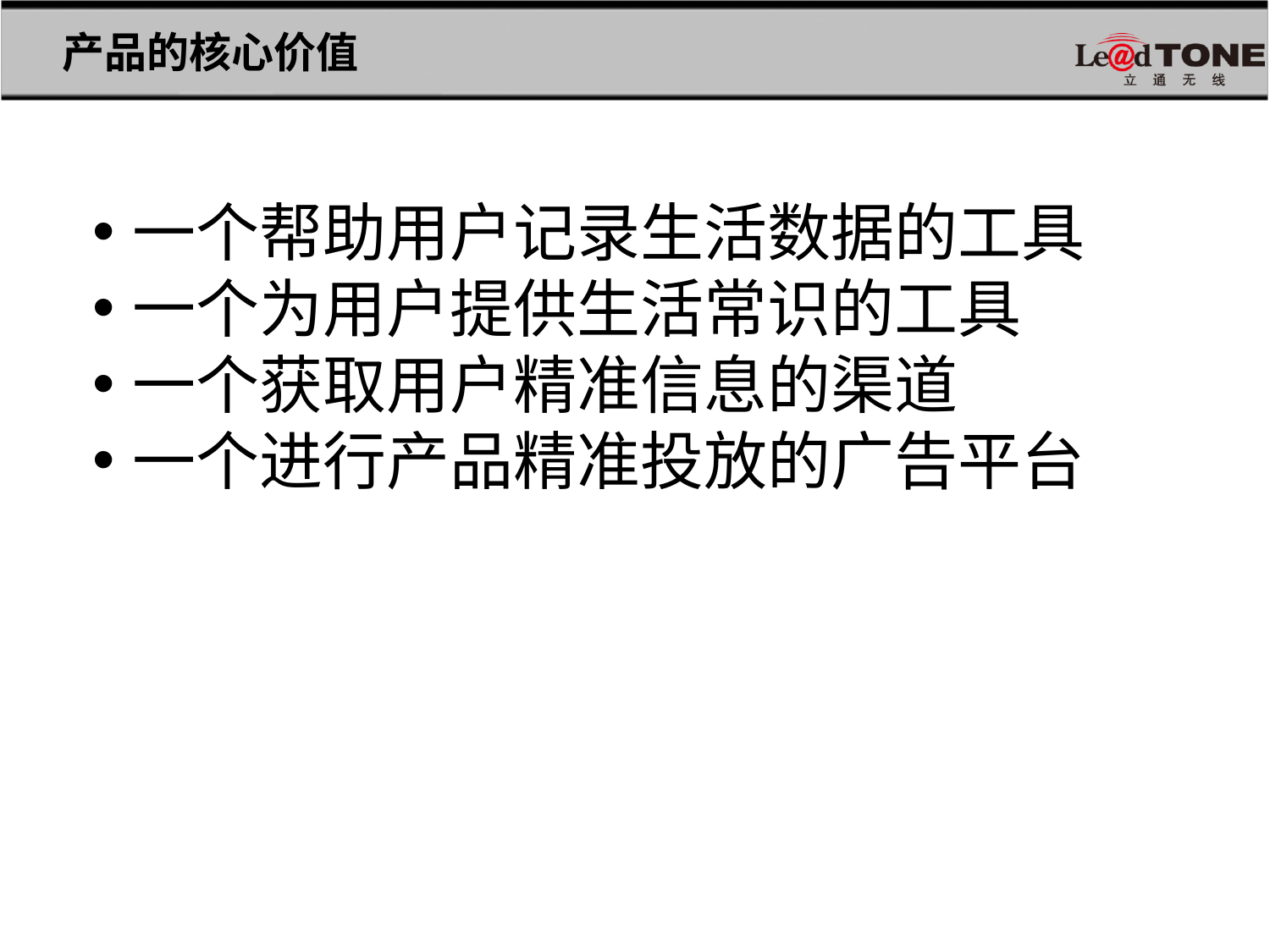

产品的核心价值
一个帮助用户记录生活数据的工具
一个为用户提供生活常识的工具
一个获取用户精准信息的渠道
一个进行产品精准投放的广告平台